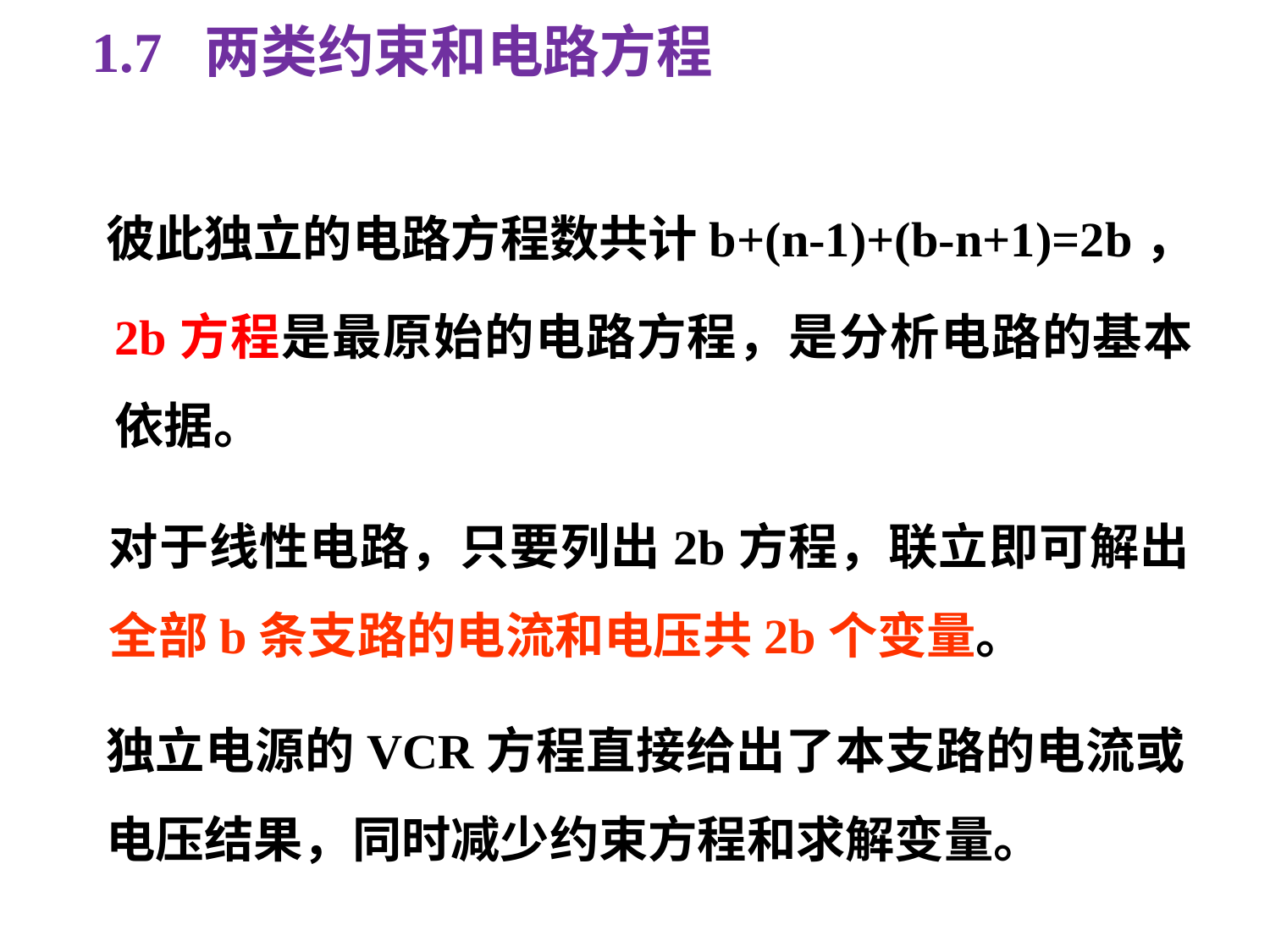

1.7  两类约束和电路方程
彼此独立的电路方程数共计b+(n-1)+(b-n+1)=2b，
2b方程是最原始的电路方程，是分析电路的基本依据。
对于线性电路，只要列出2b方程，联立即可解出全部b条支路的电流和电压共2b个变量。
独立电源的VCR方程直接给出了本支路的电流或电压结果，同时减少约束方程和求解变量。